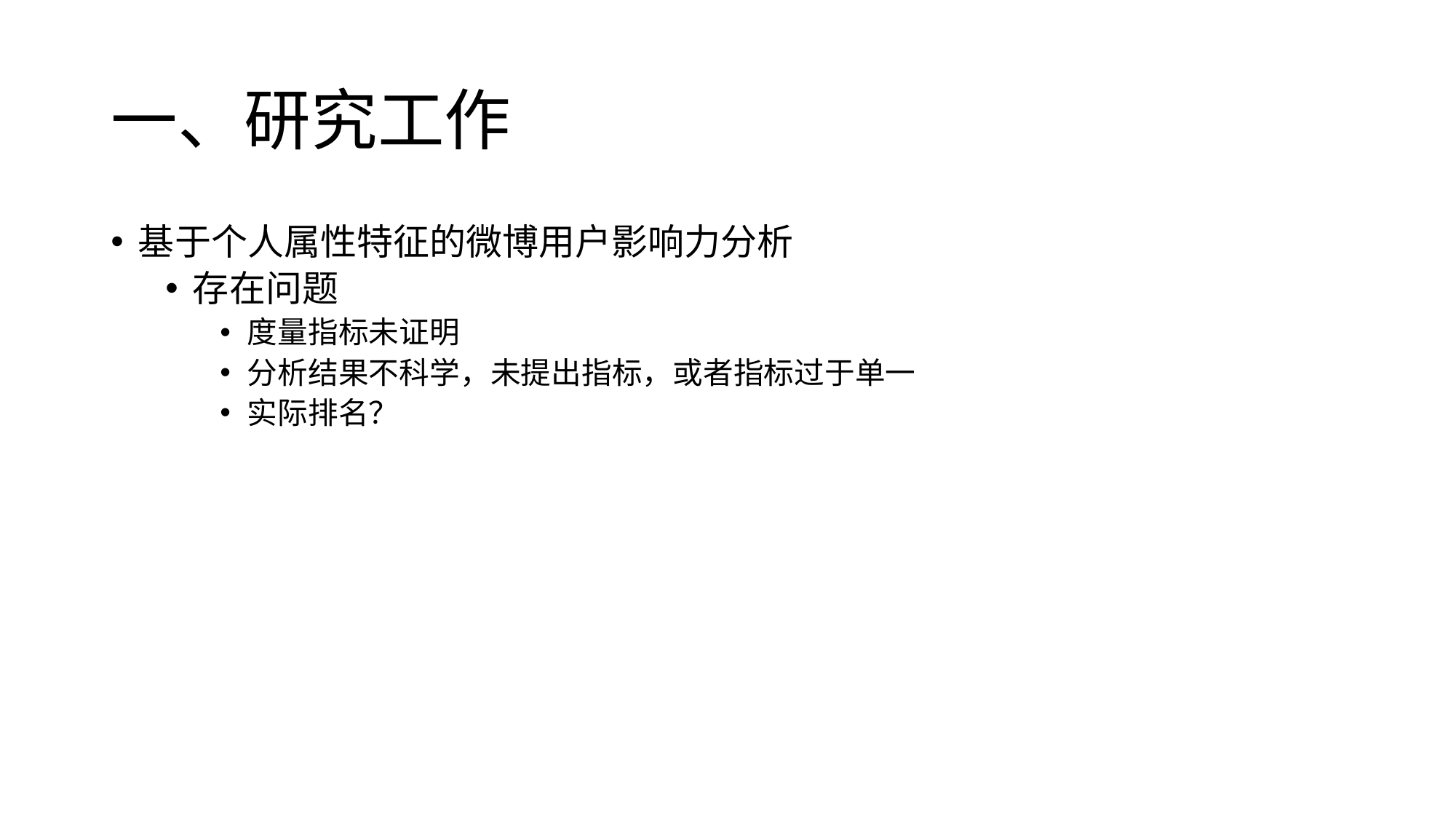

# 一、研究工作
基于个人属性特征的微博用户影响力分析
存在问题
度量指标未证明
分析结果不科学，未提出指标，或者指标过于单一
实际排名？